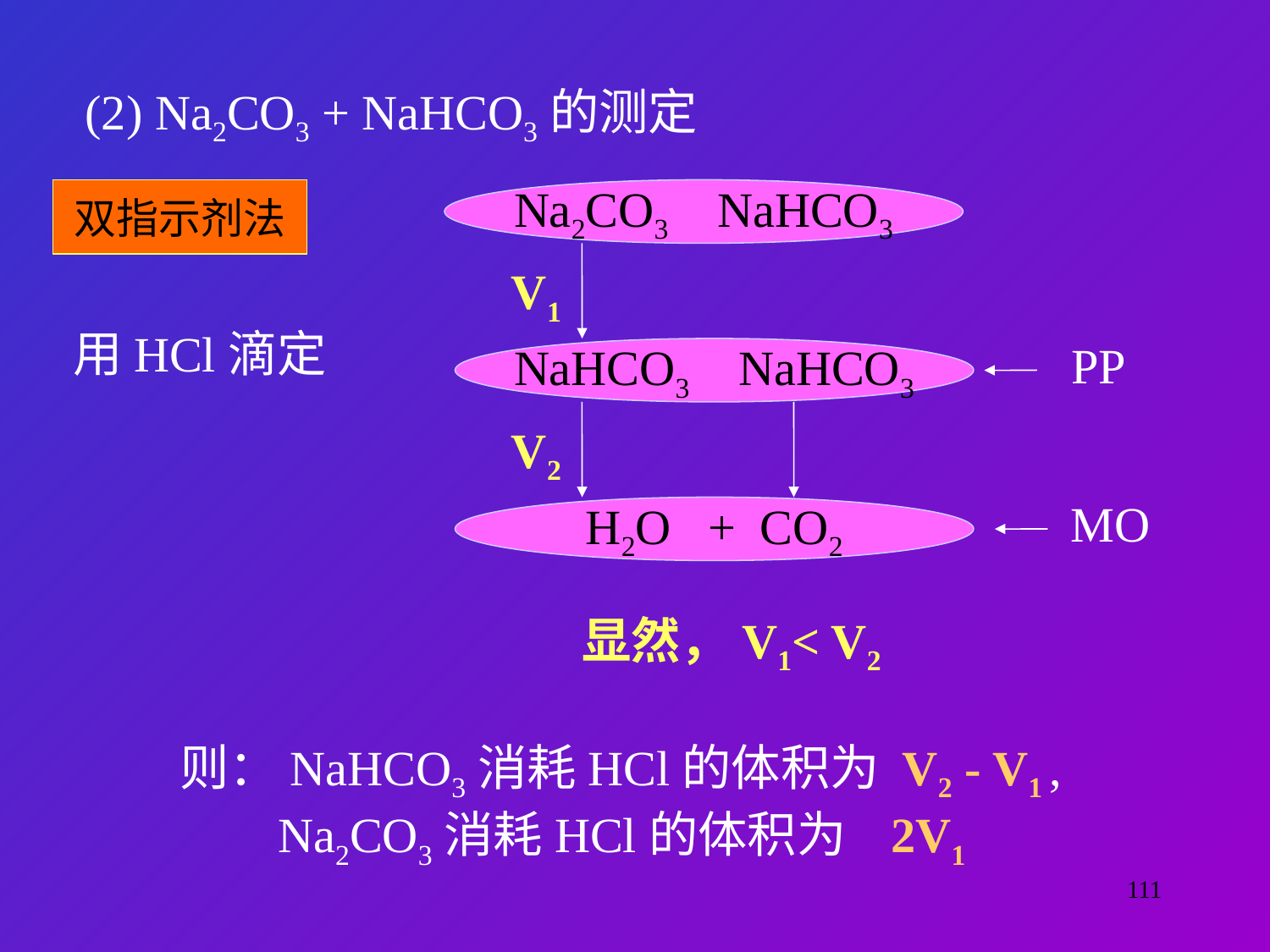

(2) Na2CO3 + NaHCO3的测定
双指示剂法
Na2CO3    NaHCO3

V1
用HCl滴定
PP
NaHCO3    NaHCO3

V2
MO
H2O   +  CO2

显然，V1< V2
则：NaHCO3消耗HCl的体积为 V2 - V1 ,
        Na2CO3消耗HCl的体积为   2V1
111